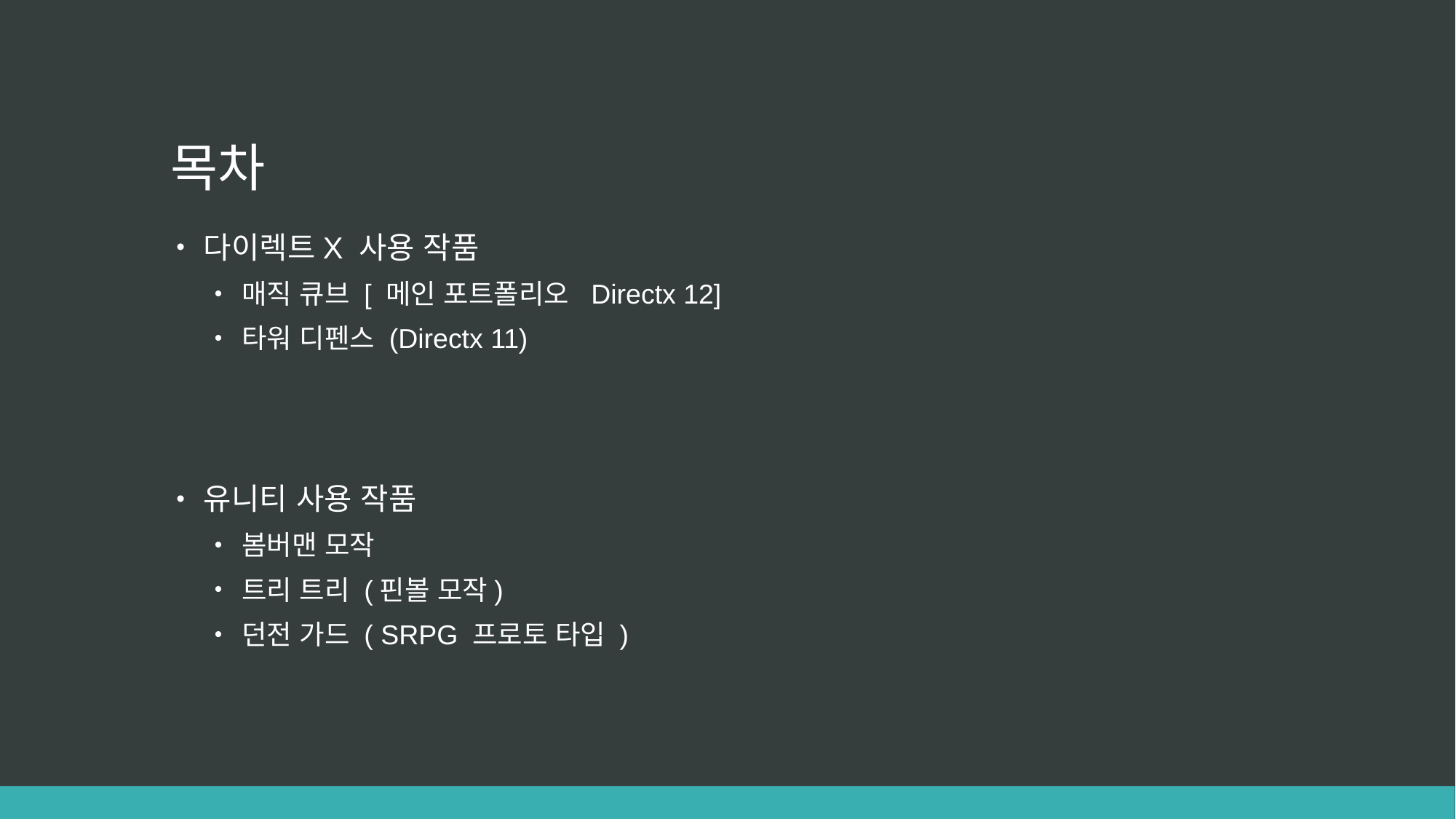

# 목차
다이렉트X 사용 작품
매직 큐브 [ 메인 포트폴리오  Directx 12]
타워 디펜스 (Directx 11)

유니티 사용 작품
봄버맨 모작
트리 트리 (핀볼 모작)
던전 가드 ( SRPG 프로토 타입 )